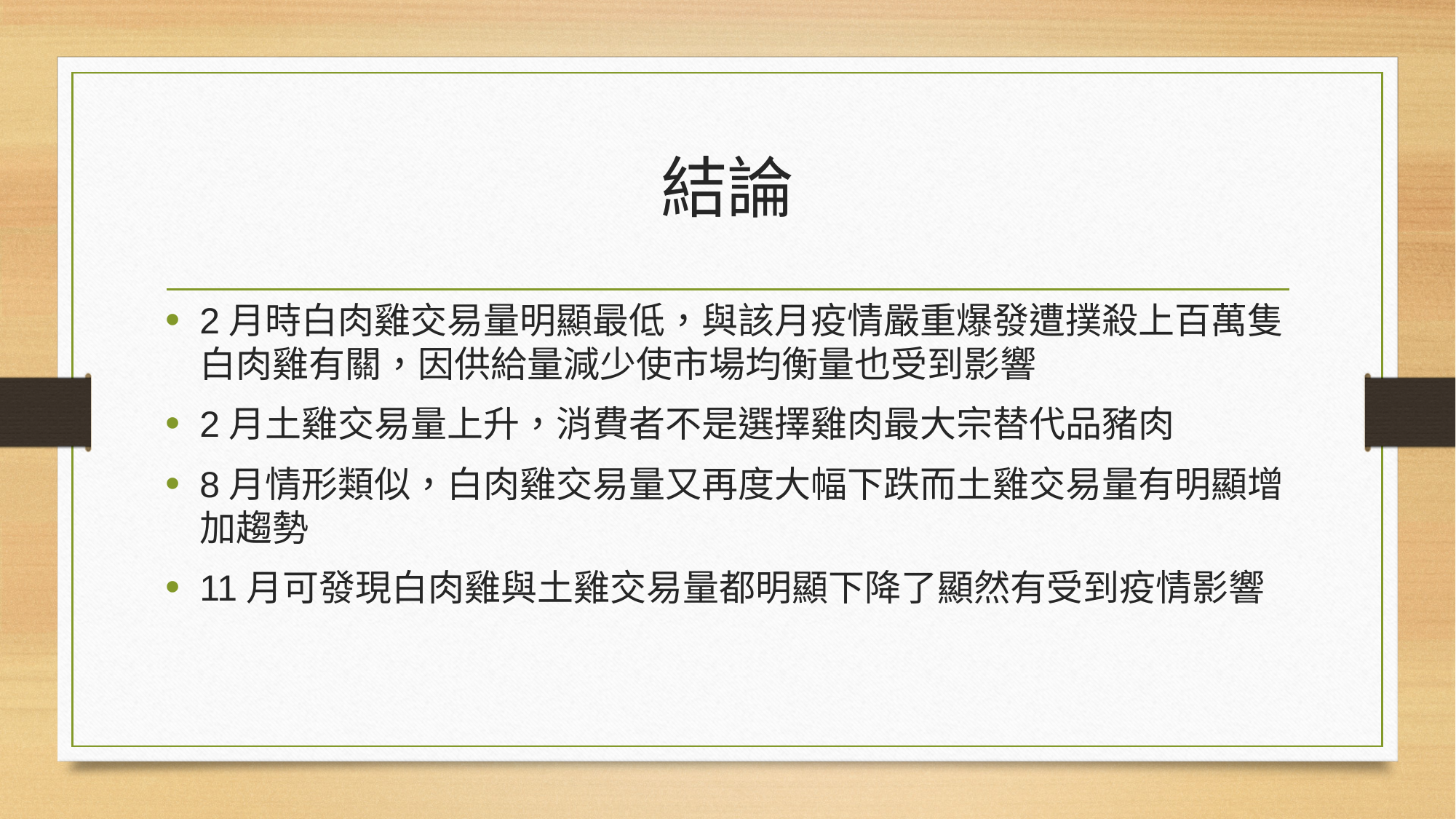

# 結論
2月時白肉雞交易量明顯最低，與該月疫情嚴重爆發遭撲殺上百萬隻白肉雞有關，因供給量減少使市場均衡量也受到影響
2月土雞交易量上升，消費者不是選擇雞肉最大宗替代品豬肉
8月情形類似，白肉雞交易量又再度大幅下跌而土雞交易量有明顯增加趨勢
11月可發現白肉雞與土雞交易量都明顯下降了顯然有受到疫情影響